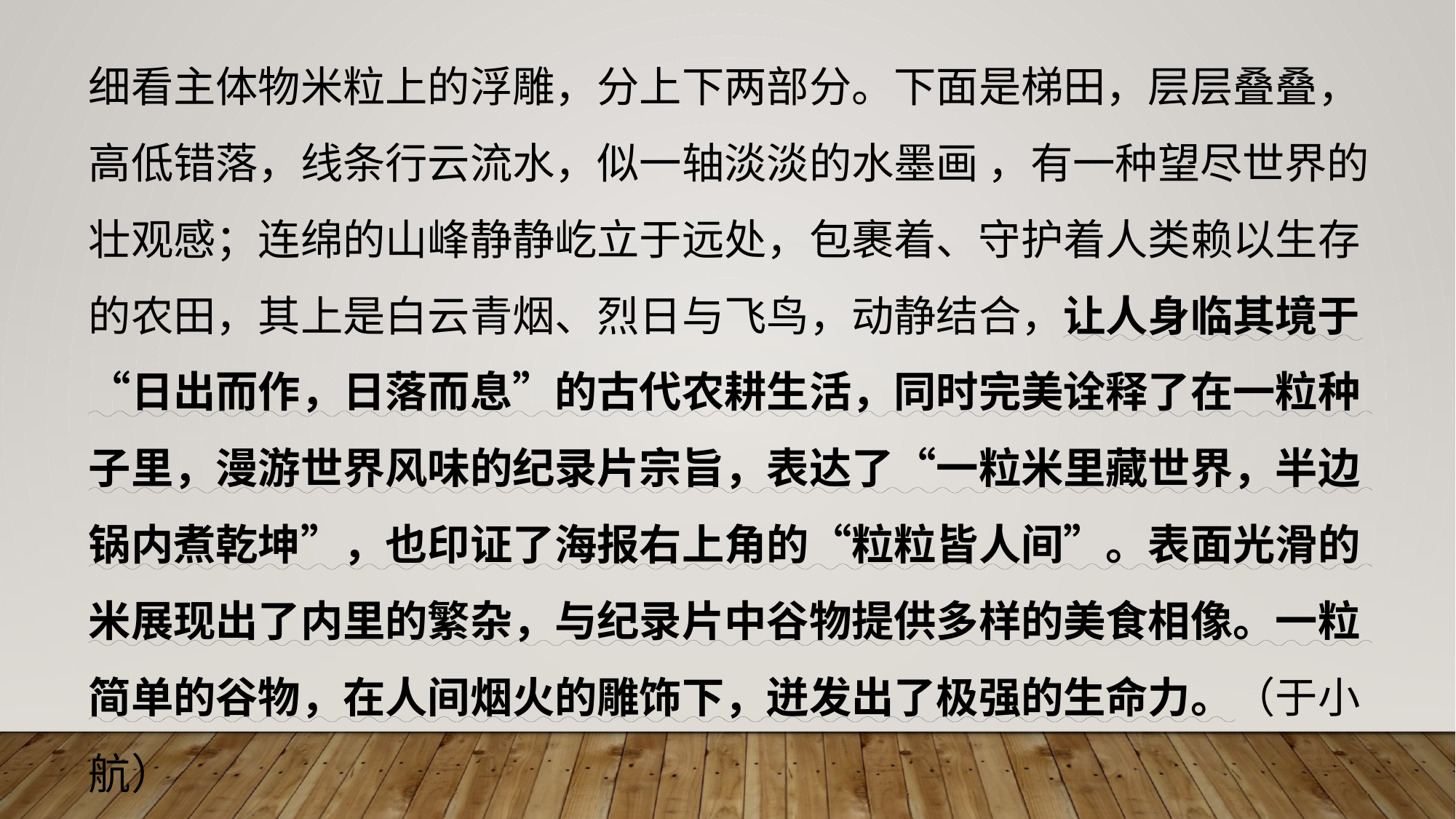

细看主体物米粒上的浮雕，分上下两部分。下面是梯田，层层叠叠，高低错落，线条行云流水，似一轴淡淡的水墨画 ，有一种望尽世界的壮观感；连绵的山峰静静屹立于远处，包裹着、守护着人类赖以生存的农田，其上是白云青烟、烈日与飞鸟，动静结合，让人身临其境于“日出而作，日落而息”的古代农耕生活，同时完美诠释了在一粒种子里，漫游世界风味的纪录片宗旨，表达了“一粒米里藏世界，半边锅内煮乾坤”，也印证了海报右上角的“粒粒皆人间”。表面光滑的米展现出了内里的繁杂，与纪录片中谷物提供多样的美食相像。一粒简单的谷物，在人间烟火的雕饰下，迸发出了极强的生命力。（于小航）